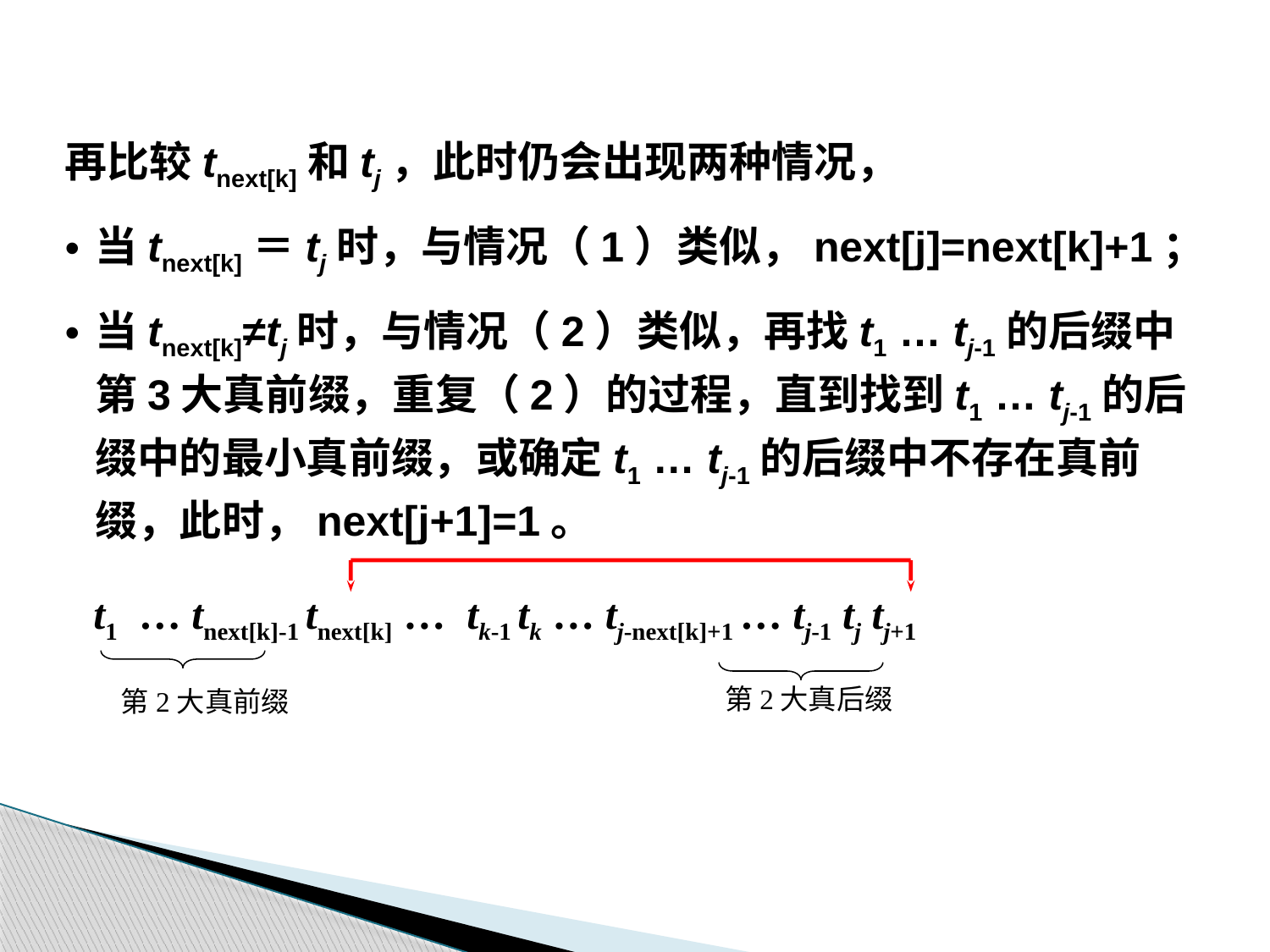

再比较tnext[k]和tj，此时仍会出现两种情况，
当tnext[k]＝tj时，与情况（1）类似，next[j]=next[k]+1；
当tnext[k]≠tj时，与情况（2）类似，再找t1 … tj-1的后缀中第3大真前缀，重复（2）的过程，直到找到t1 … tj-1的后缀中的最小真前缀，或确定t1 … tj-1的后缀中不存在真前缀，此时，next[j+1]=1。

t1  … tnext[k]-1 tnext[k] …  tk-1 tk … tj-next[k]+1 … tj-1 tj tj+1

第2大真后缀
第2大真前缀